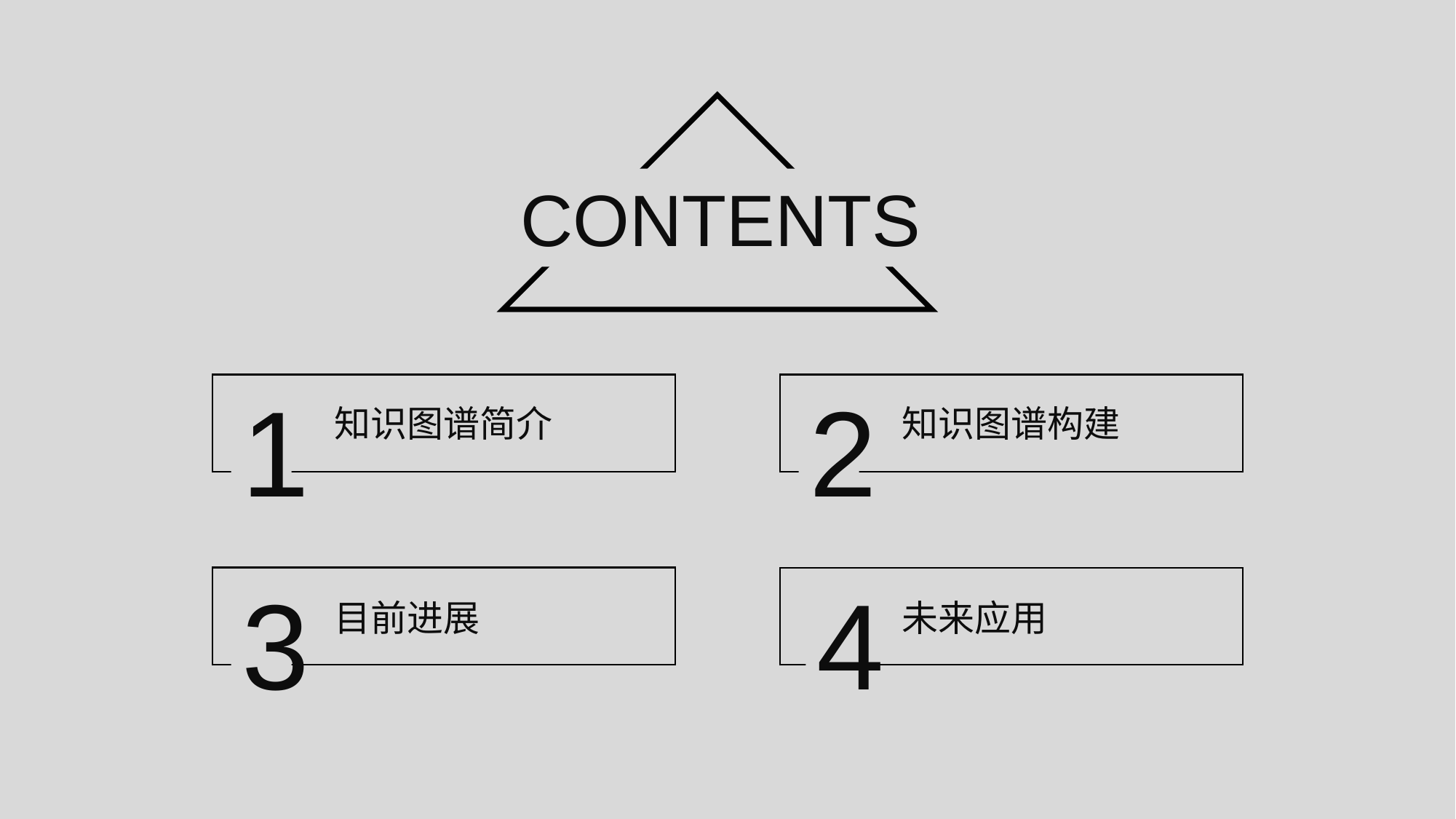

CONTENTS

2
知识图谱简介
知识图谱构建

1

4
目前进展
未来应用
3